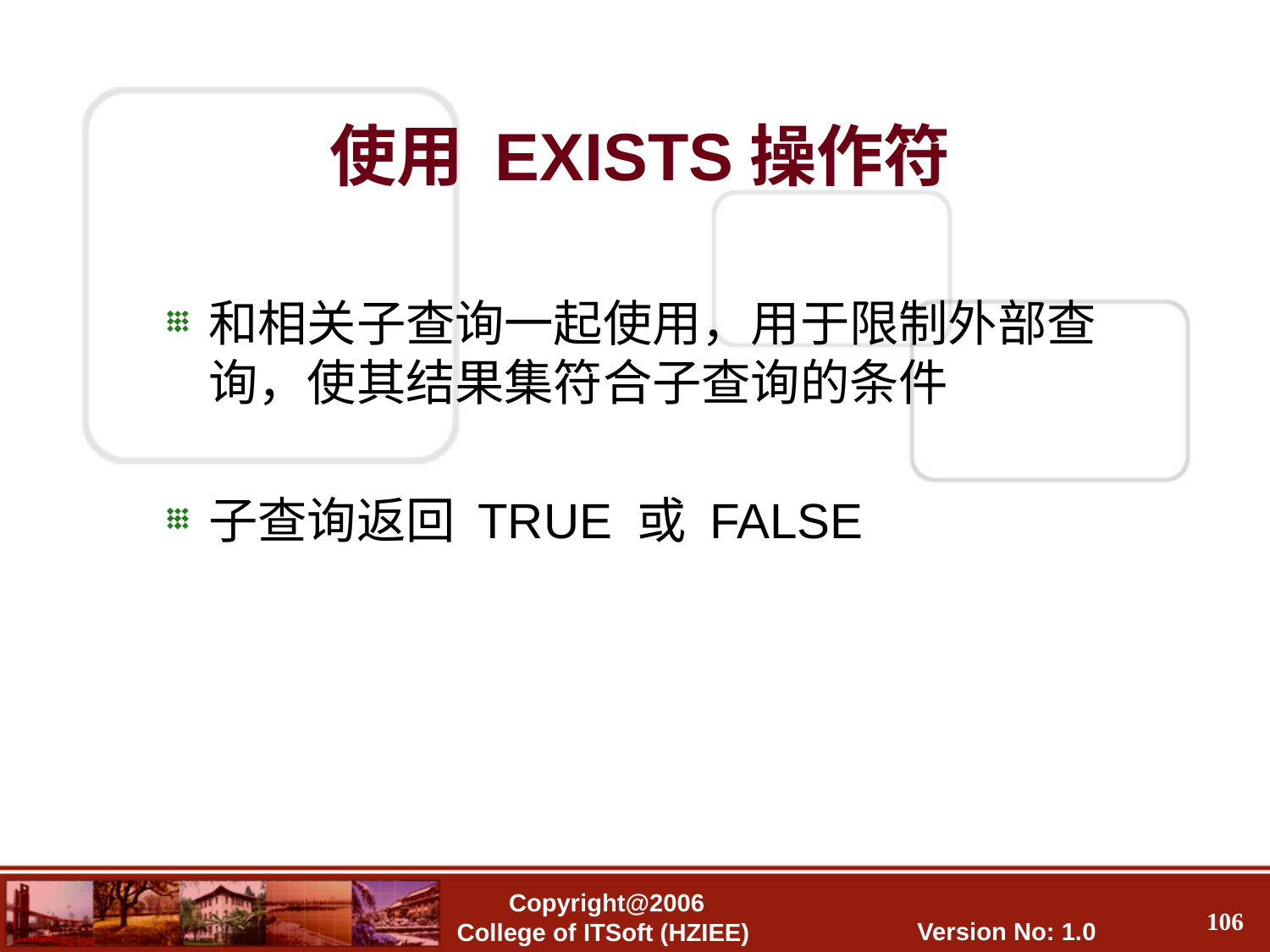

使用 EXISTS操作符
和相关子查询一起使用，用于限制外部查询，使其结果集符合子查询的条件

子查询返回 TRUE 或 FALSE